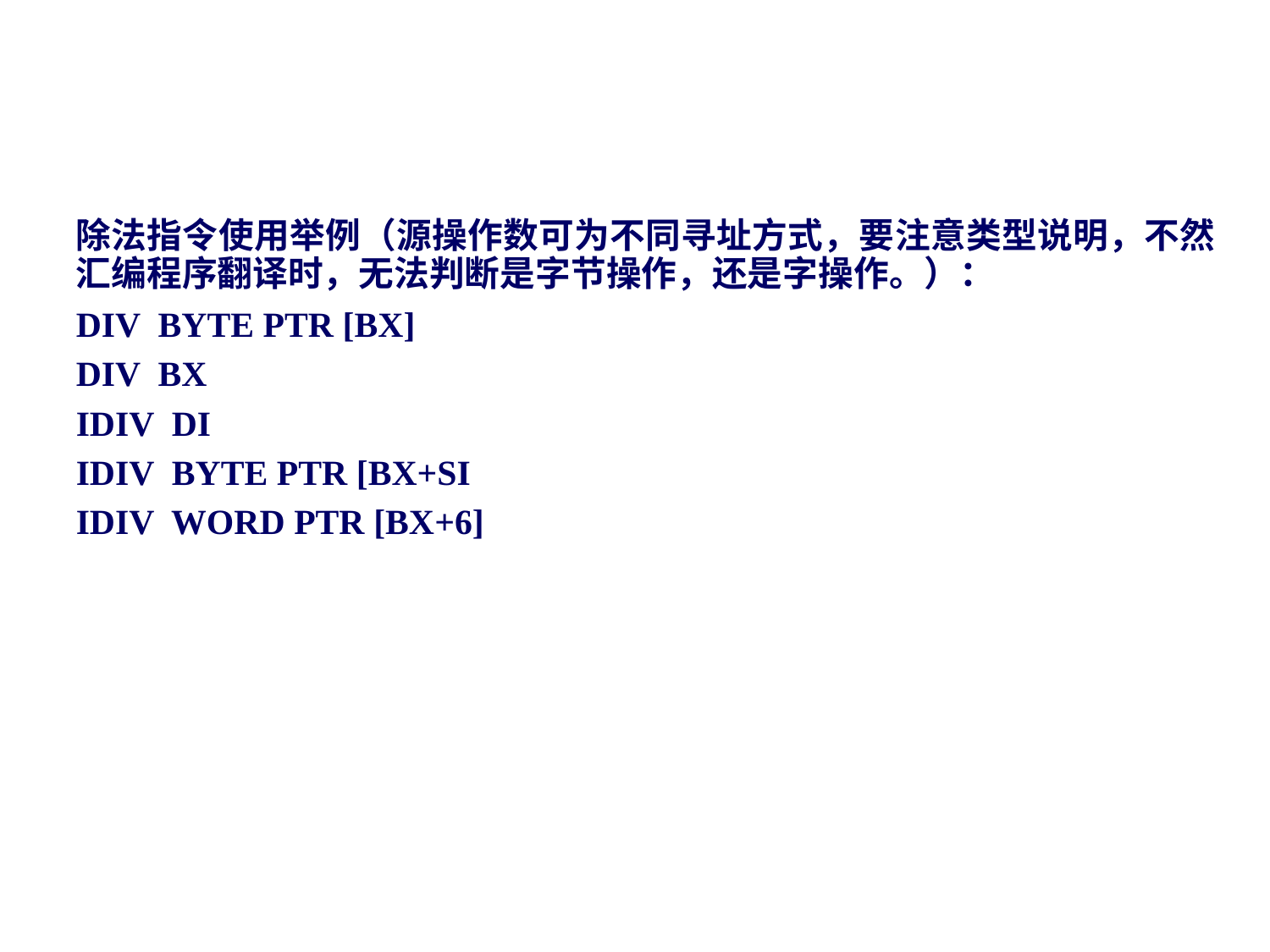

#
除法指令使用举例（源操作数可为不同寻址方式，要注意类型说明，不然汇编程序翻译时，无法判断是字节操作，还是字操作。）：
DIV  BYTE PTR [BX]
DIV  BX
IDIV  DI
IDIV  BYTE PTR [BX+SI
IDIV  WORD PTR [BX+6]